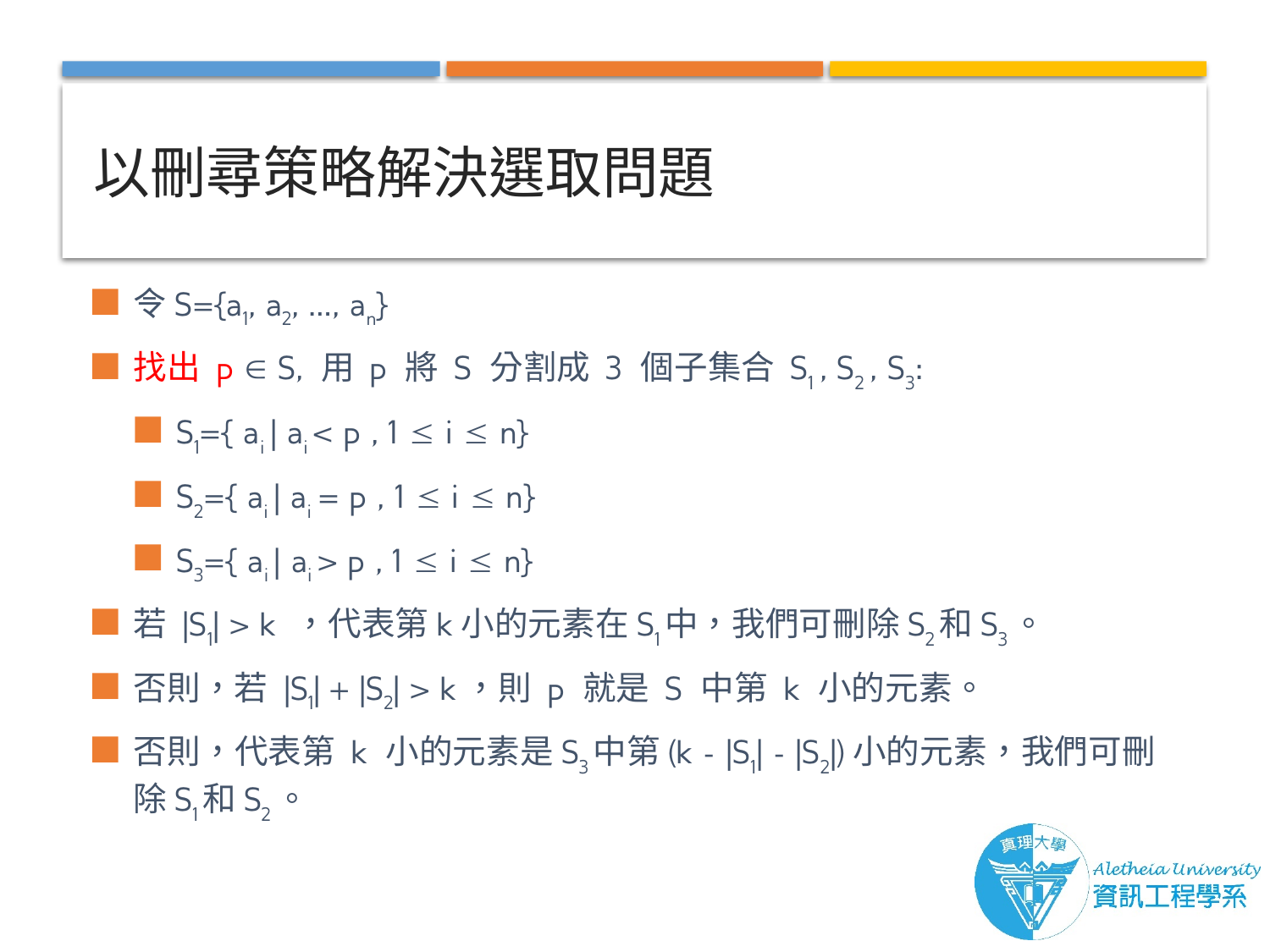

# 以刪尋策略解決選取問題
令S={a1, a2, …, an}
找出 p ∈ S, 用 p 將 S 分割成 3 個子集合 S1 , S2 , S3:
S1={ ai | ai < p , 1 ≤ i ≤ n}
S2={ ai | ai = p , 1 ≤ i ≤ n}
S3={ ai | ai > p , 1 ≤ i ≤ n}
若 |S1| > k ，代表第k小的元素在S1中，我們可刪除S2和S3。
否則，若 |S1| + |S2| > k，則 p 就是 S 中第 k 小的元素。
否則，代表第 k 小的元素是S3中第(k - |S1| - |S2|)小的元素，我們可刪除S1和S2。